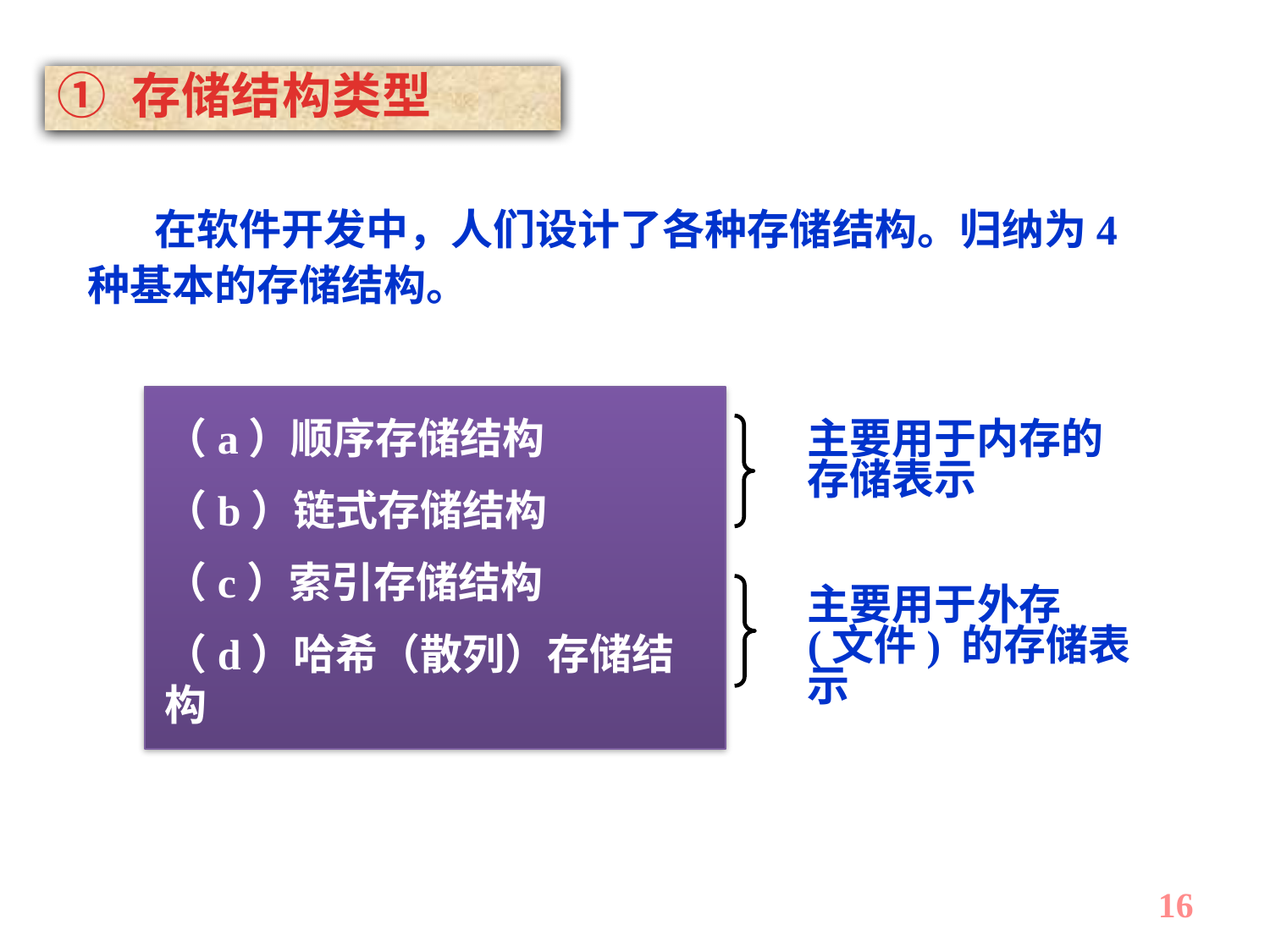

① 存储结构类型
      在软件开发中，人们设计了各种存储结构。归纳为4种基本的存储结构。
（a）顺序存储结构
（b）链式存储结构
（c）索引存储结构
（d）哈希（散列）存储结构

主要用于内存的存储表示

主要用于外存 (文件) 的存储表示
16